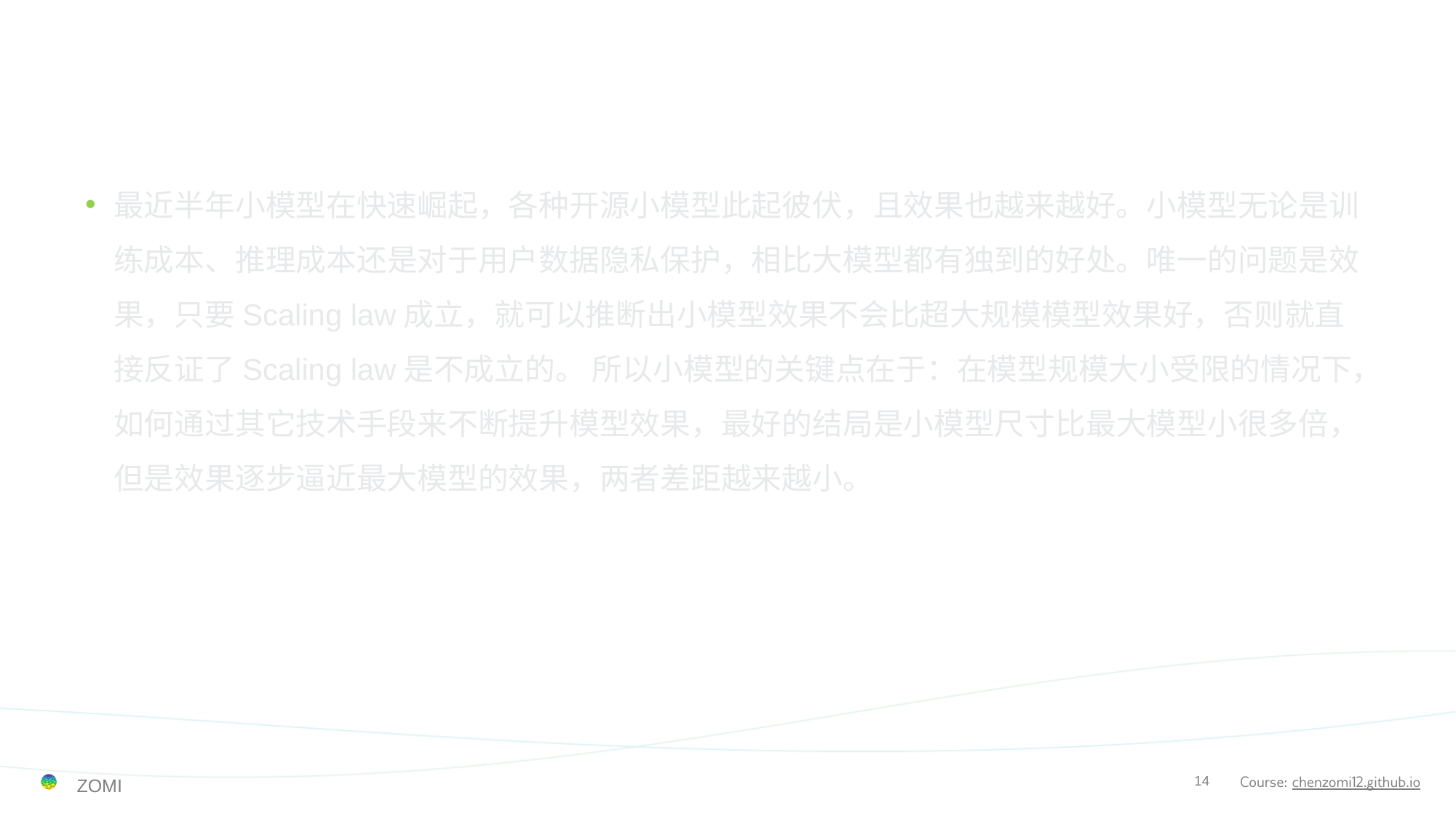

#
最近半年小模型在快速崛起，各种开源小模型此起彼伏，且效果也越来越好。小模型无论是训练成本、推理成本还是对于用户数据隐私保护，相比大模型都有独到的好处。唯一的问题是效果，只要Scaling law成立，就可以推断出小模型效果不会比超大规模模型效果好，否则就直接反证了Scaling law是不成立的。 所以小模型的关键点在于：在模型规模大小受限的情况下，如何通过其它技术手段来不断提升模型效果，最好的结局是小模型尺寸比最大模型小很多倍，但是效果逐步逼近最大模型的效果，两者差距越来越小。